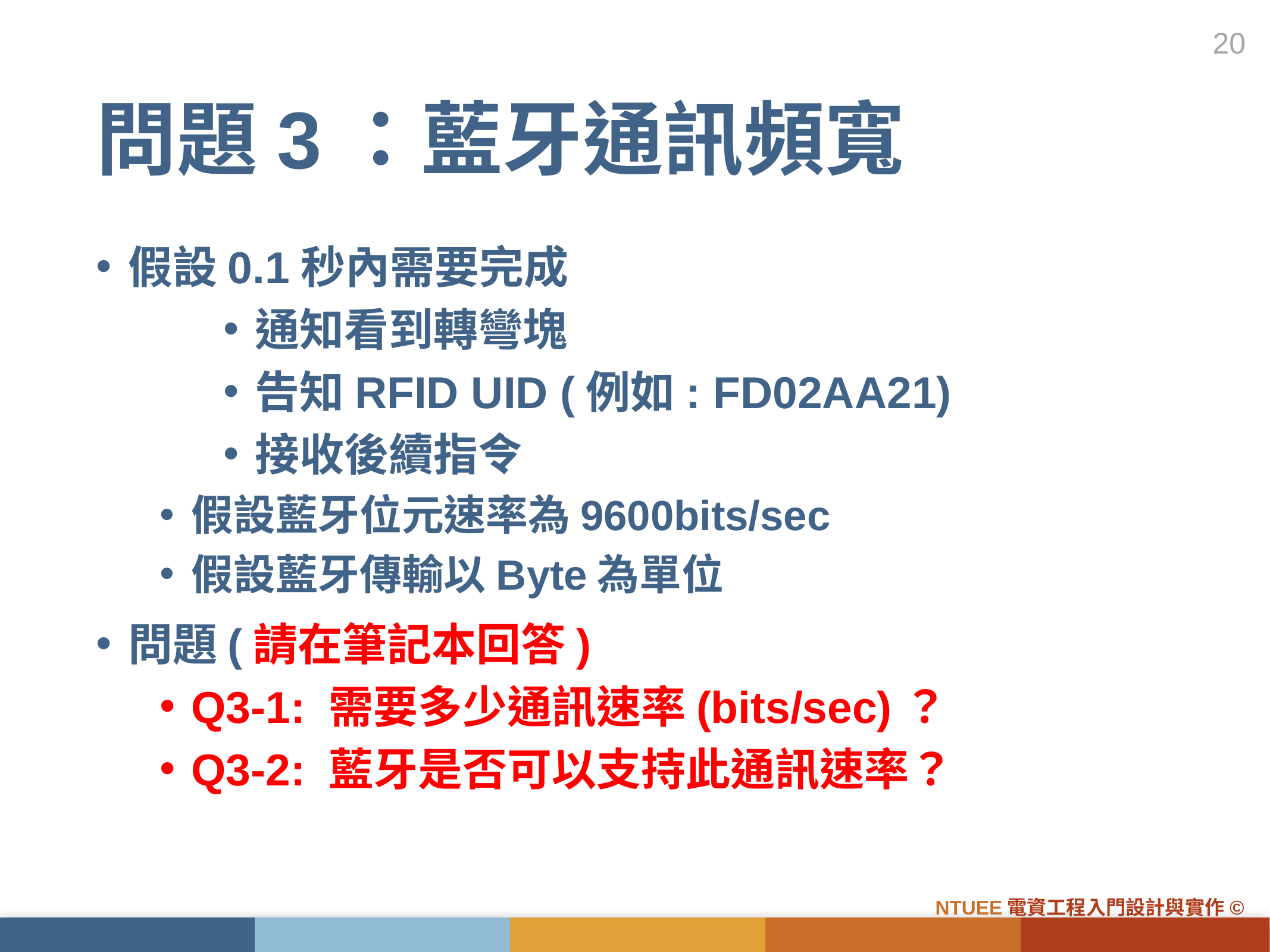

20
# 問題3：藍牙通訊頻寬
假設0.1秒內需要完成
通知看到轉彎塊
告知RFID UID (例如: FD02AA21)
接收後續指令
假設藍牙位元速率為9600bits/sec
假設藍牙傳輸以Byte為單位
問題(請在筆記本回答)
Q3-1: 需要多少通訊速率(bits/sec)？
Q3-2: 藍牙是否可以支持此通訊速率？